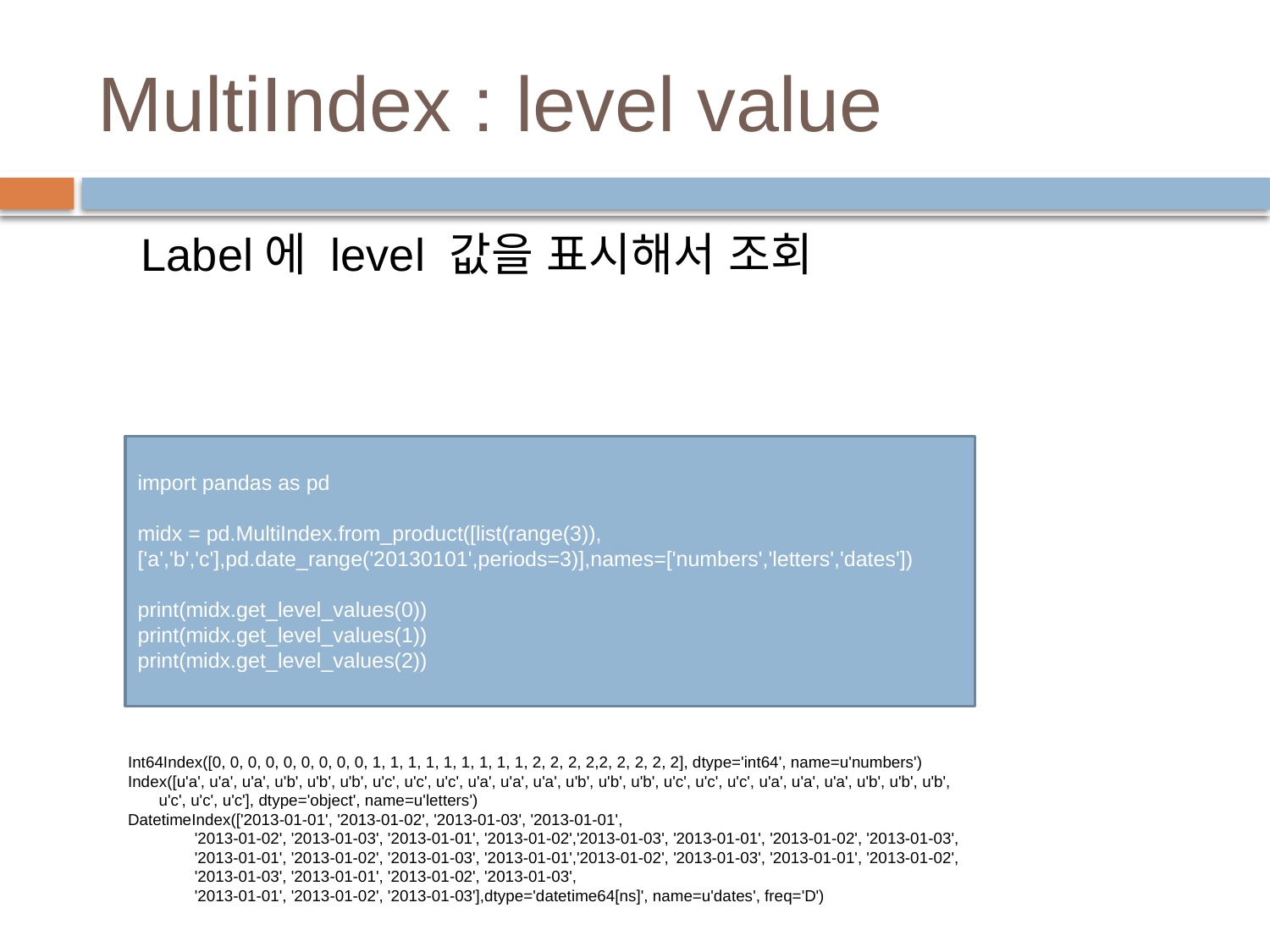

# MultiIndex : level value
Label에 level 값을 표시해서 조회
import pandas as pd

midx = pd.MultiIndex.from_product([list(range(3)),['a','b','c'],pd.date_range('20130101',periods=3)],names=['numbers','letters','dates'])

print(midx.get_level_values(0))
print(midx.get_level_values(1))
print(midx.get_level_values(2))
Int64Index([0, 0, 0, 0, 0, 0, 0, 0, 0, 1, 1, 1, 1, 1, 1, 1, 1, 1, 2, 2, 2, 2,2, 2, 2, 2, 2], dtype='int64', name=u'numbers')
Index([u'a', u'a', u'a', u'b', u'b', u'b', u'c', u'c', u'c', u'a', u'a', u'a', u'b', u'b', u'b', u'c', u'c', u'c', u'a', u'a', u'a', u'b', u'b', u'b',
       u'c', u'c', u'c'], dtype='object', name=u'letters')
DatetimeIndex(['2013-01-01', '2013-01-02', '2013-01-03', '2013-01-01',
               '2013-01-02', '2013-01-03', '2013-01-01', '2013-01-02','2013-01-03', '2013-01-01', '2013-01-02', '2013-01-03',
               '2013-01-01', '2013-01-02', '2013-01-03', '2013-01-01','2013-01-02', '2013-01-03', '2013-01-01', '2013-01-02',
               '2013-01-03', '2013-01-01', '2013-01-02', '2013-01-03',
               '2013-01-01', '2013-01-02', '2013-01-03'],dtype='datetime64[ns]', name=u'dates', freq='D')